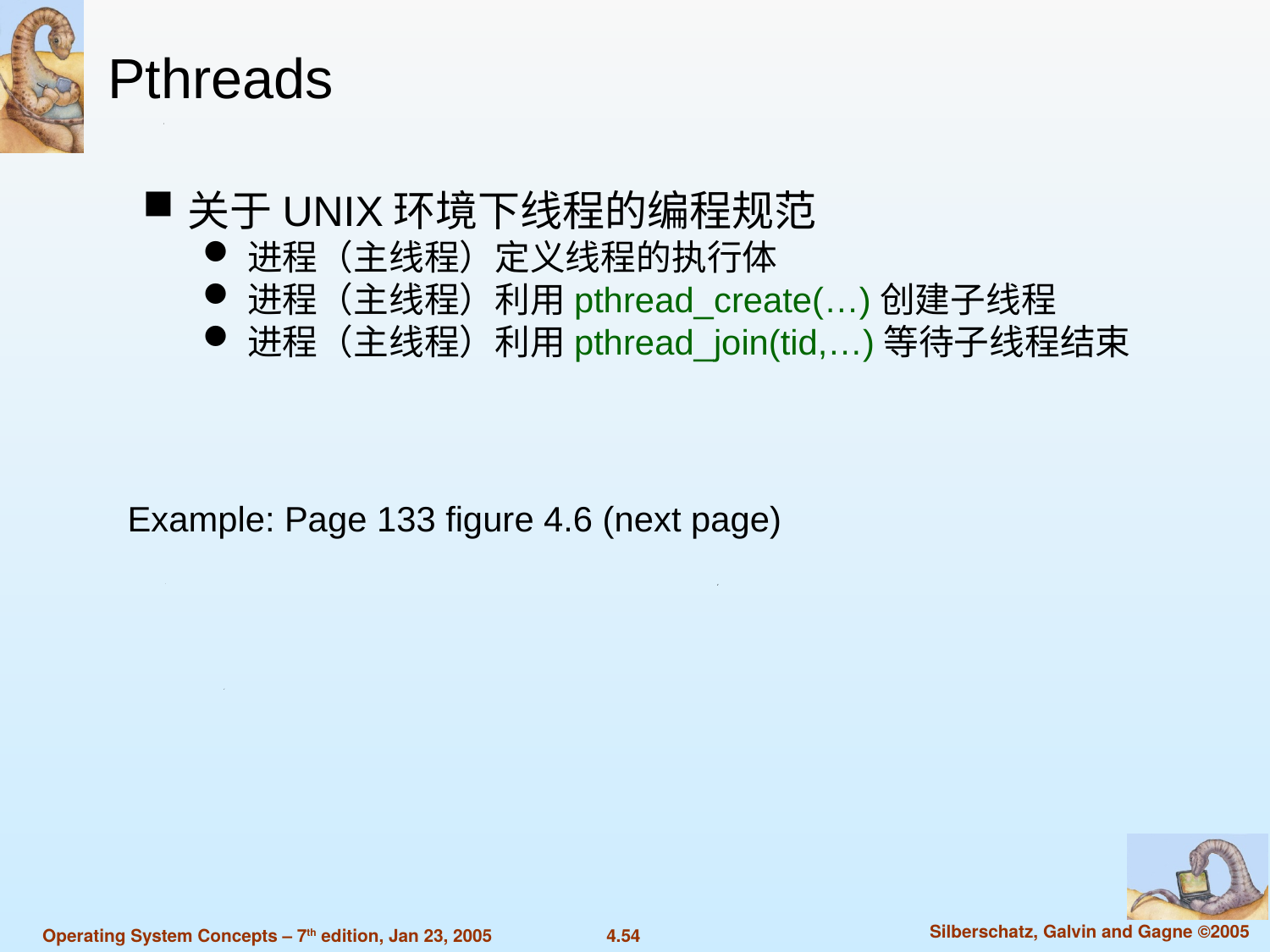

Pthreads
关于UNIX环境下线程的编程规范
进程（主线程）定义线程的执行体
进程（主线程）利用pthread_create(…)创建子线程
进程（主线程）利用pthread_join(tid,…)等待子线程结束

Example: Page 133 figure 4.6 (next page)